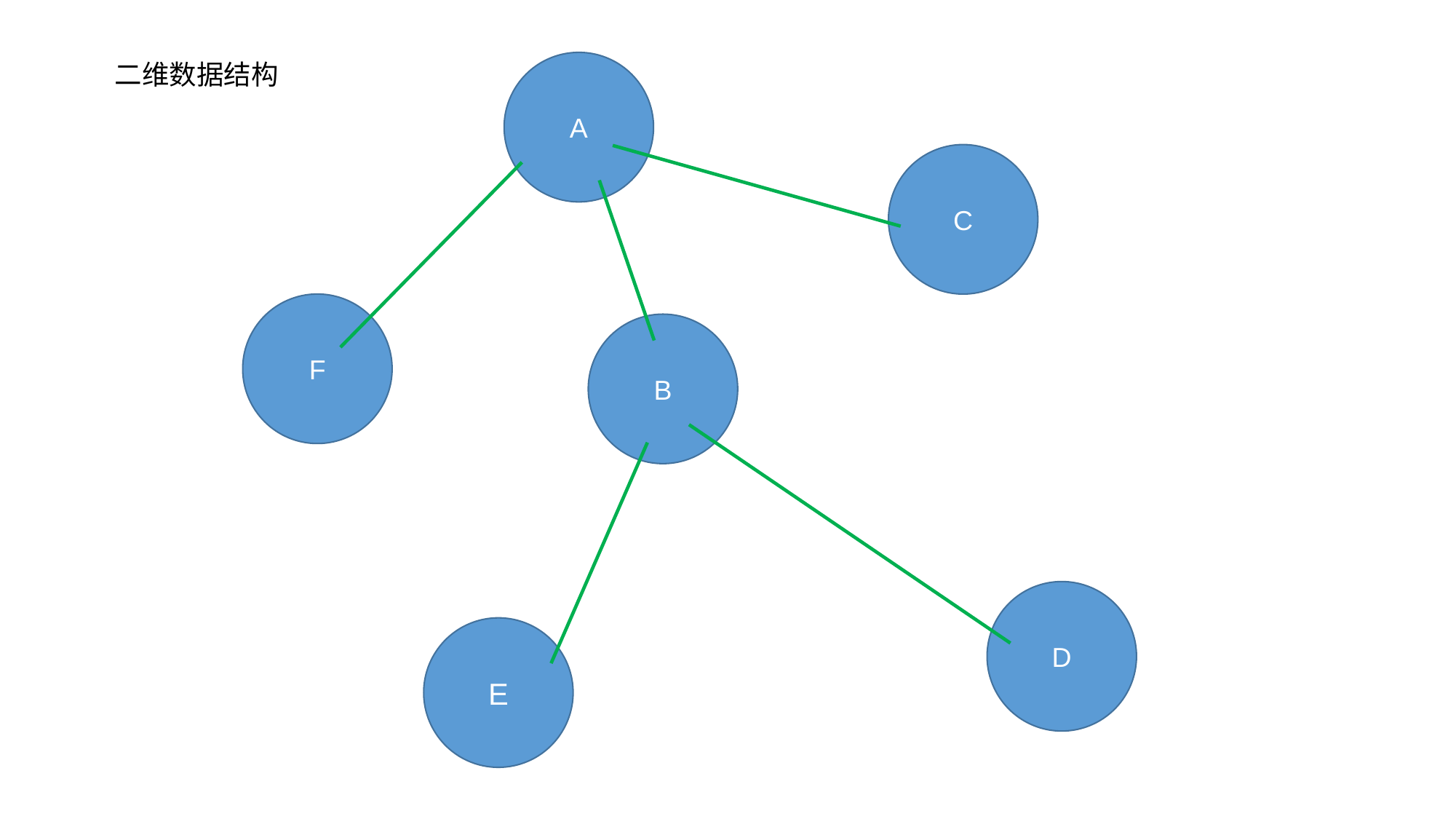

A
二维数据结构

C
F
B
D
E